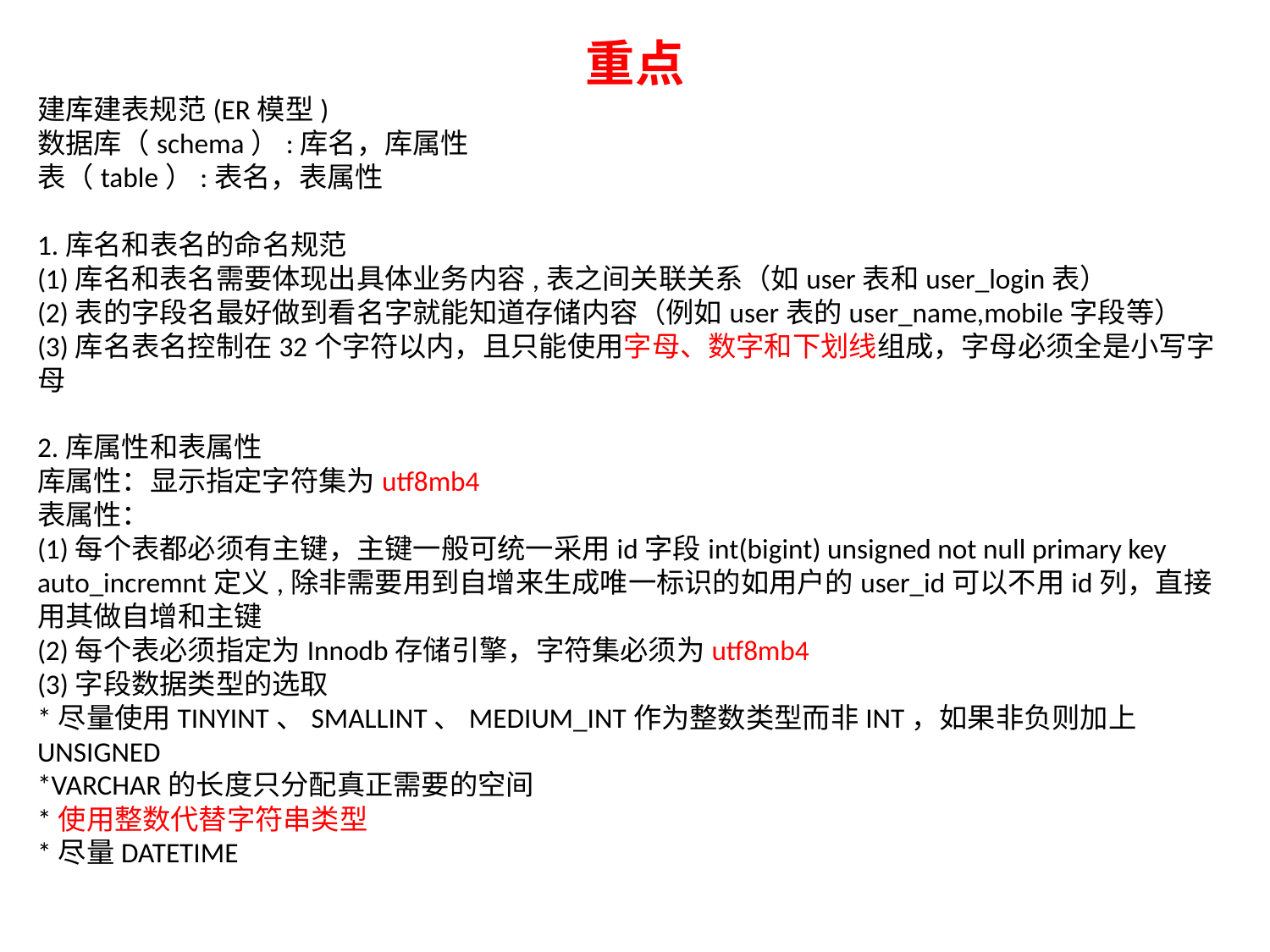

重点
建库建表规范(ER模型)
数据库（schema）:库名，库属性
表（table）:表名，表属性

1.库名和表名的命名规范
(1)库名和表名需要体现出具体业务内容,表之间关联关系（如user表和user_login表）
(2)表的字段名最好做到看名字就能知道存储内容（例如user表的user_name,mobile字段等）
(3)库名表名控制在32个字符以内，且只能使用字母、数字和下划线组成，字母必须全是小写字母

2.库属性和表属性
库属性：显示指定字符集为utf8mb4
表属性：
(1)每个表都必须有主键，主键一般可统一采用id字段int(bigint) unsigned not null primary key auto_incremnt定义,除非需要用到自增来生成唯一标识的如用户的user_id可以不用id列，直接用其做自增和主键
(2)每个表必须指定为Innodb存储引擎，字符集必须为utf8mb4
(3)字段数据类型的选取
*尽量使用TINYINT、SMALLINT、MEDIUM_INT作为整数类型而非INT，如果非负则加上UNSIGNED
*VARCHAR的长度只分配真正需要的空间
*使用整数代替字符串类型
*尽量DATETIME